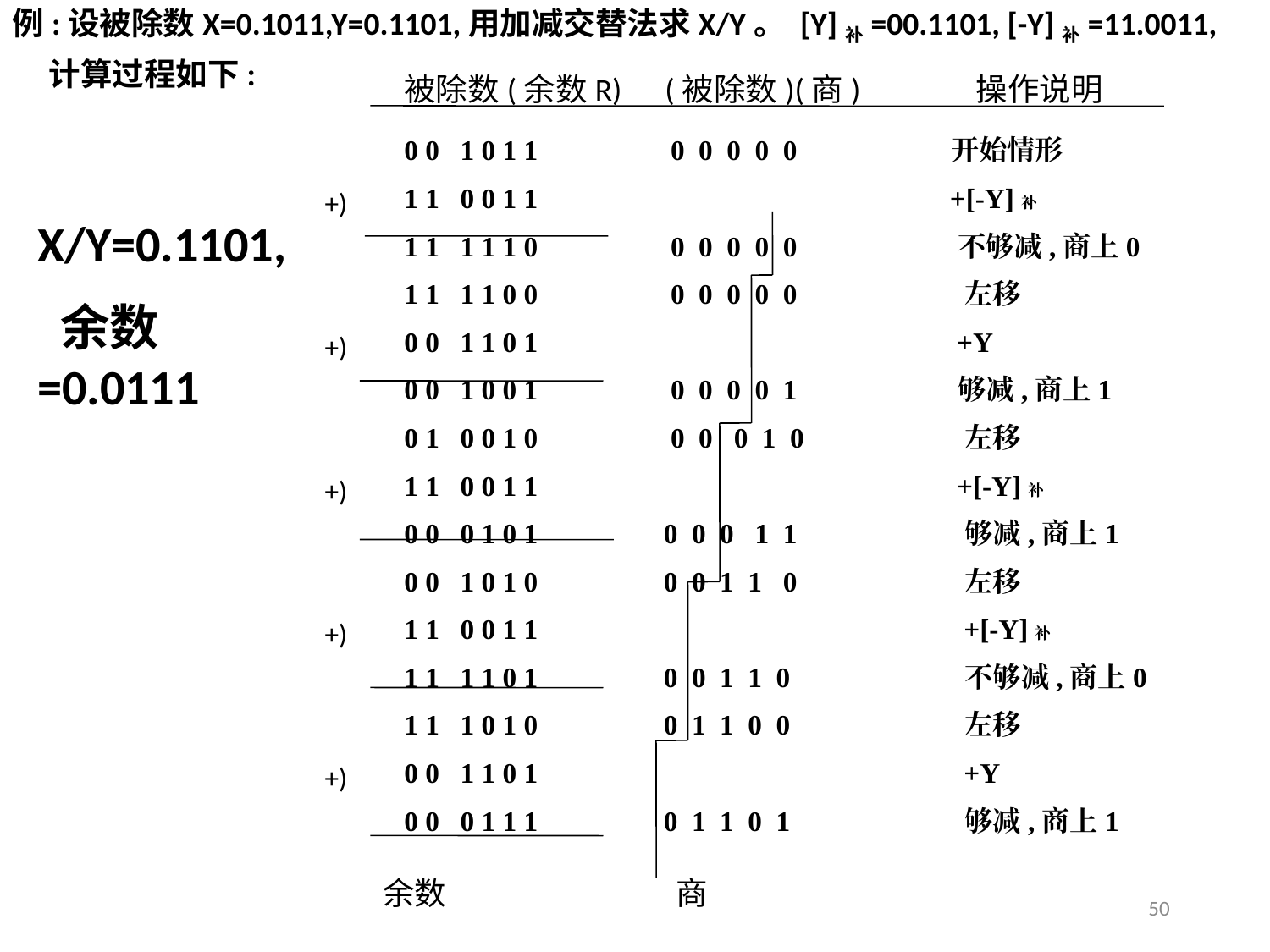

例:设被除数X=0.1011,Y=0.1101,用加减交替法求X/Y。 [Y]补=00.1101, [-Y]补=11.0011,
    计算过程如下:
被除数(余数R)      (被除数)(商)               操作说明

0 0   1 0 1 1                   0  0  0  0  0                     开始情形
1 1   0 0 1 1                                                           +[-Y]补
1 1   1 1 1 0                   0  0  0  0  0                      不够减,商上0
1 1   1 1 0 0                   0  0  0  0  0                       左移
0 0   1 1 0 1                                                            +Y
0 0   1 0 0 1                   0  0  0  0  1                      够减,商上1
0 1   0 0 1 0                   0  0   0  1  0                      左移
1 1   0 0 1 1                                                            +[-Y]补
0 0   0 1 0 1                  0  0  0   1  1                       够减,商上1
0 0   1 0 1 0                  0  0  1  1   0                       左移
1 1   0 0 1 1                                                             +[-Y]补
1 1   1 1 0 1                  0  0  1  1  0                        不够减,商上0
1 1   1 0 1 0                  0  1  1  0  0                        左移
0 0   1 1 0 1                                                             +Y
0 0   0 1 1 1                  0  1  1  0  1                        够减,商上1
+)

+)

+)

+)

+)

X/Y=0.1101,
 余数=0.0111

余数                                商
50